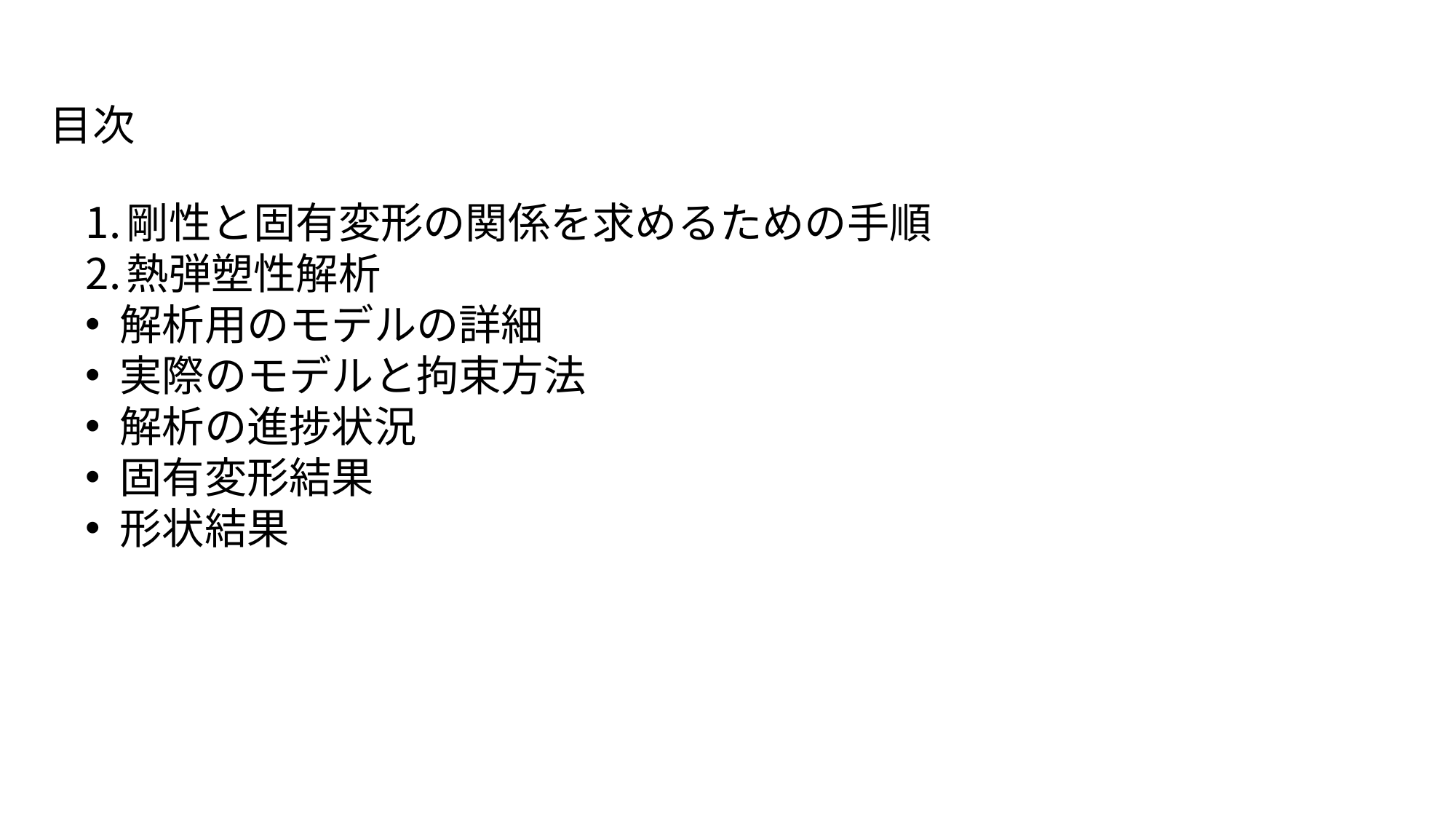

目次
剛性と固有変形の関係を求めるための手順
熱弾塑性解析
解析用のモデルの詳細
実際のモデルと拘束方法
解析の進捗状況
固有変形結果
形状結果